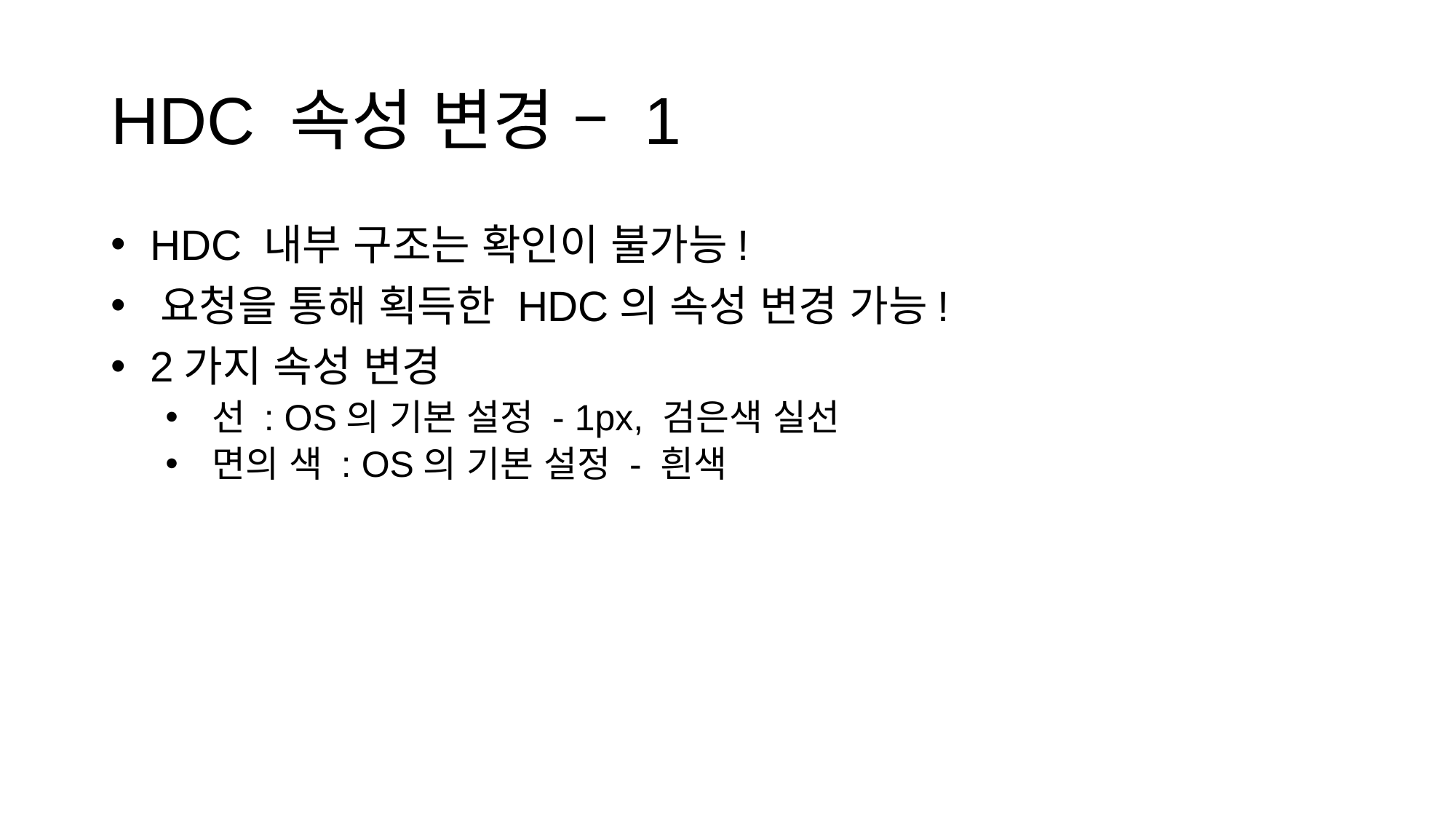

# HDC 속성 변경 – 1
 HDC 내부 구조는 확인이 불가능!
 요청을 통해 획득한 HDC의 속성 변경 가능!
 2가지 속성 변경
 선 : OS의 기본 설정 - 1px, 검은색 실선
 면의 색 : OS의 기본 설정 - 흰색